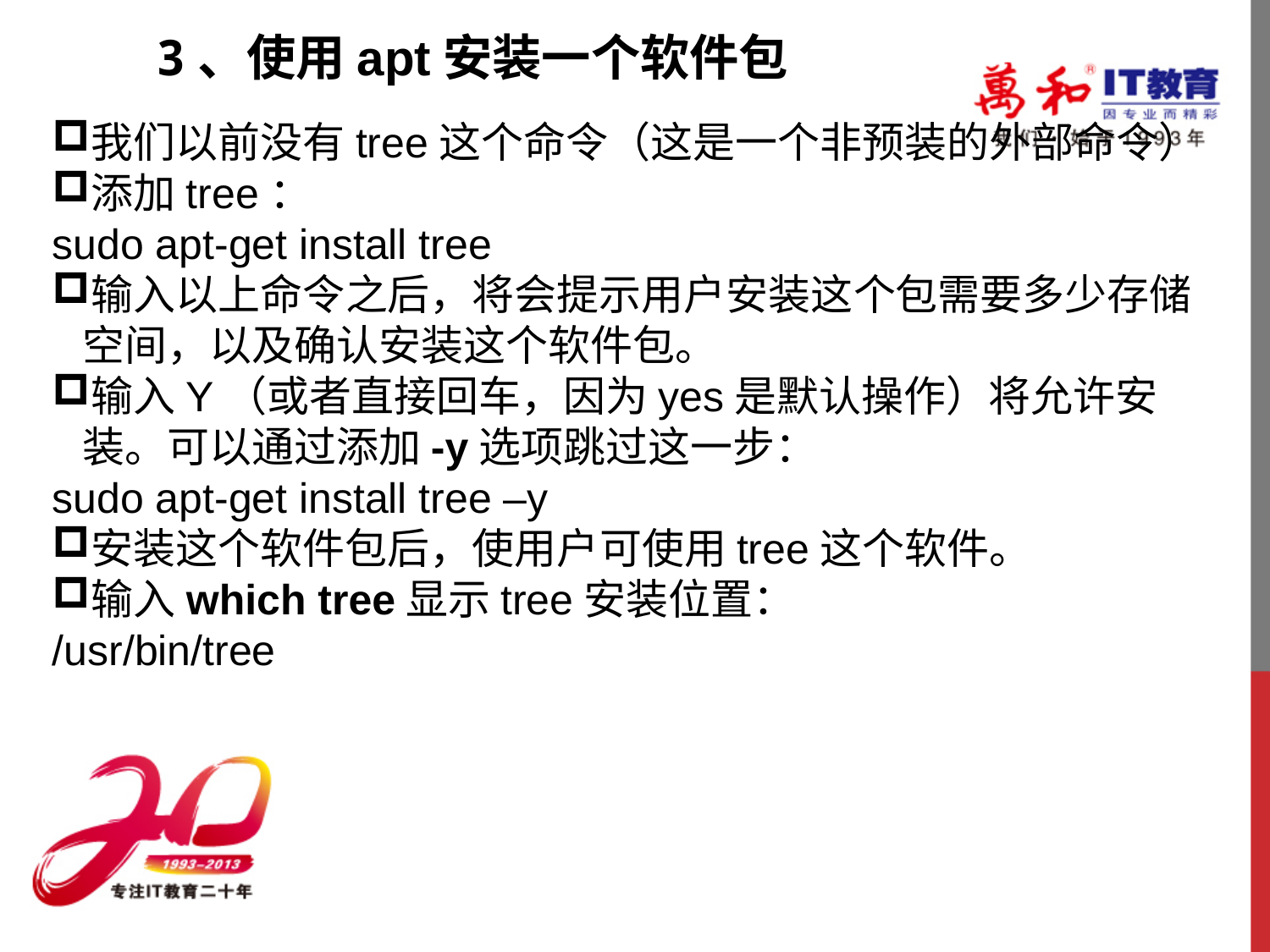

3、使用apt安装一个软件包
我们以前没有tree这个命令（这是一个非预装的外部命令）
添加tree：
sudo apt-get install tree
输入以上命令之后，将会提示用户安装这个包需要多少存储空间，以及确认安装这个软件包。
输入Y（或者直接回车，因为yes是默认操作）将允许安装。可以通过添加-y选项跳过这一步：
sudo apt-get install tree –y
安装这个软件包后，使用户可使用tree这个软件。
输入which tree显示tree安装位置：
/usr/bin/tree